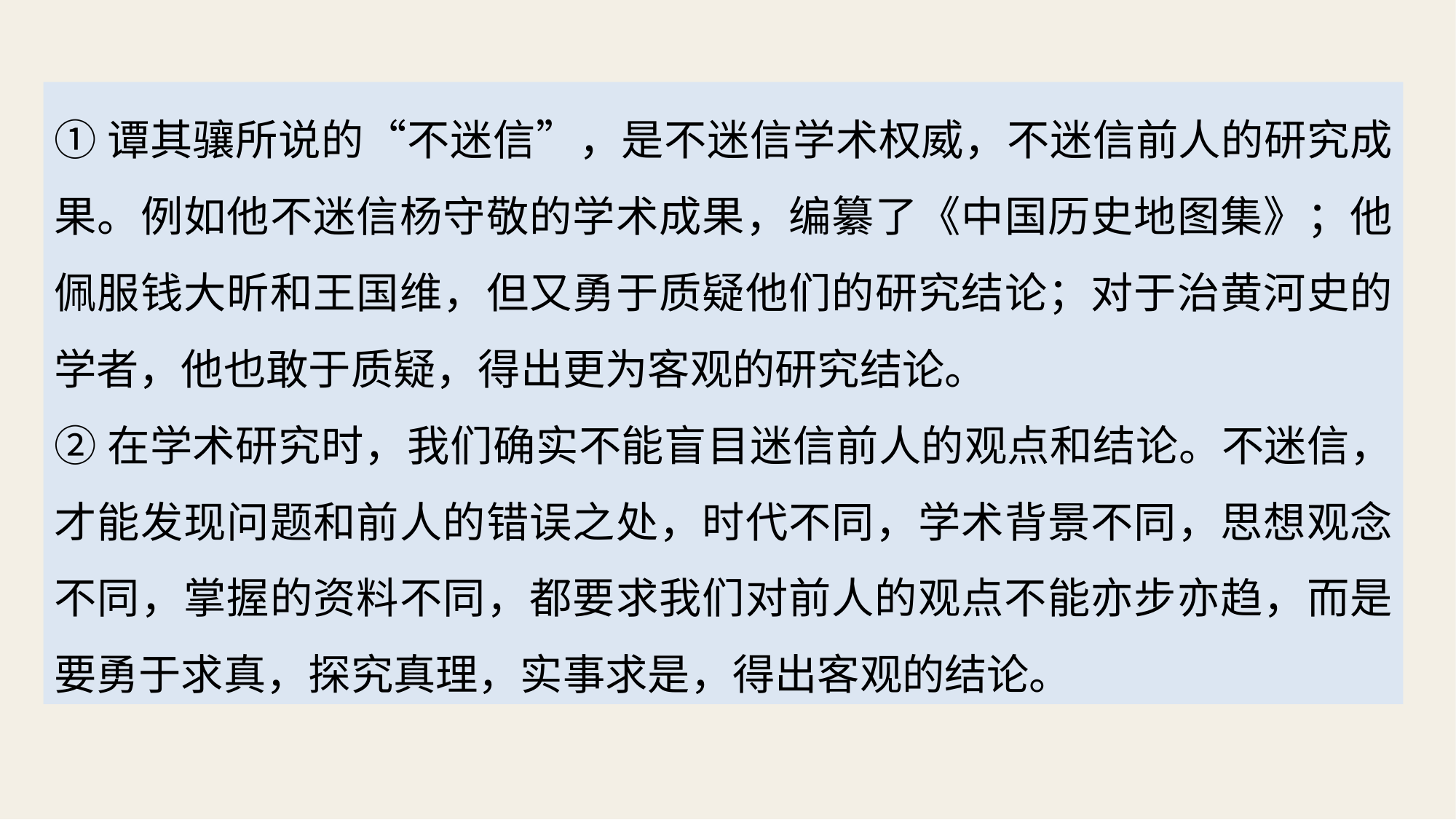

①谭其骧所说的“不迷信”，是不迷信学术权威，不迷信前人的研究成果。例如他不迷信杨守敬的学术成果，编纂了《中国历史地图集》；他佩服钱大昕和王国维，但又勇于质疑他们的研究结论；对于治黄河史的学者，他也敢于质疑，得出更为客观的研究结论。
②在学术研究时，我们确实不能盲目迷信前人的观点和结论。不迷信，才能发现问题和前人的错误之处，时代不同，学术背景不同，思想观念不同，掌握的资料不同，都要求我们对前人的观点不能亦步亦趋，而是要勇于求真，探究真理，实事求是，得出客观的结论。